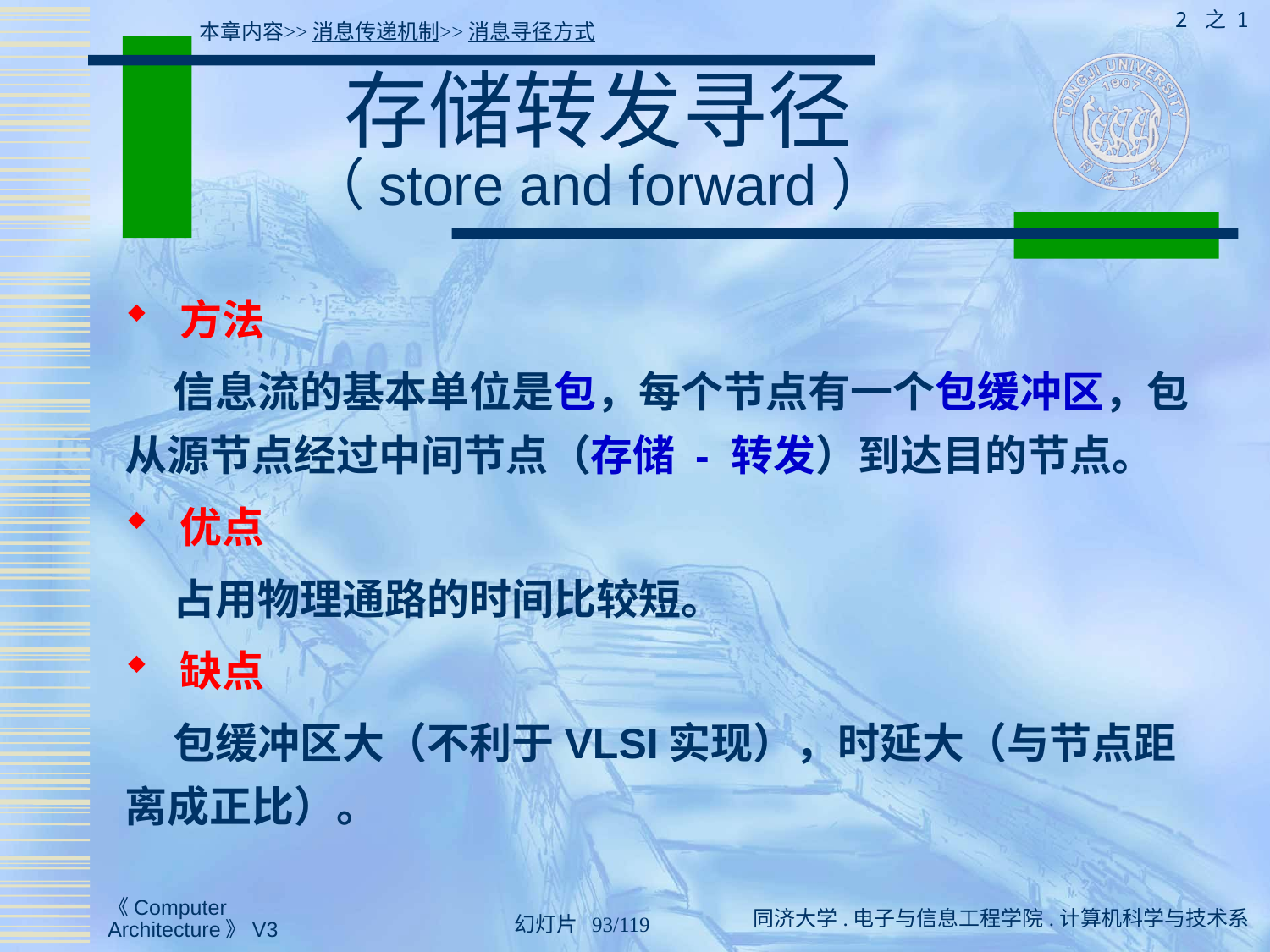

2 之 1
本章内容>>消息传递机制>>消息寻径方式
# 存储转发寻径 （store and forward）
  方法
    信息流的基本单位是包，每个节点有一个包缓冲区，包从源节点经过中间节点（存储 - 转发）到达目的节点。
  优点
    占用物理通路的时间比较短。
  缺点
    包缓冲区大（不利于VLSI实现），时延大（与节点距离成正比）。